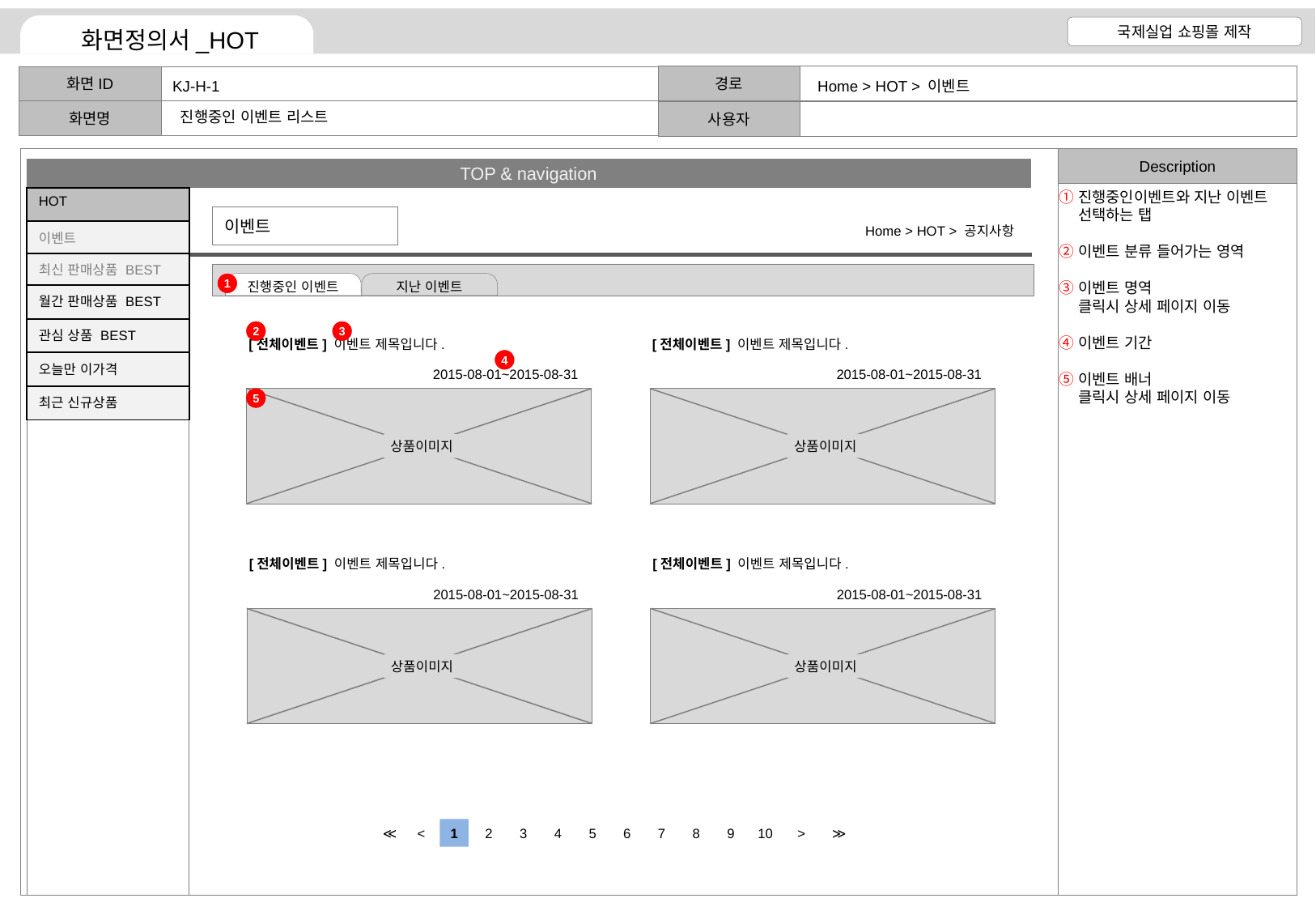

KJ-H-1
Home > HOT > 이벤트
진행중인 이벤트 리스트
진행중인이벤트와 지난 이벤트 선택하는 탭

이벤트 분류 들어가는 영역

이벤트 명역
클릭시 상세 페이지 이동
이벤트 기간

이벤트 배너
클릭시 상세 페이지 이동

이벤트
Home > HOT > 공지사항

진행중인 이벤트
지난 이벤트
1

2
3
[전체이벤트] 이벤트 제목입니다.
[전체이벤트] 이벤트 제목입니다.
4
2015-08-01~2015-08-31
2015-08-01~2015-08-31

상품이미지
5

상품이미지
[전체이벤트] 이벤트 제목입니다.
[전체이벤트] 이벤트 제목입니다.
2015-08-01~2015-08-31
2015-08-01~2015-08-31

상품이미지

상품이미지
≪
<
1
2
3
4
5
6
7
8
9
10
>
≫